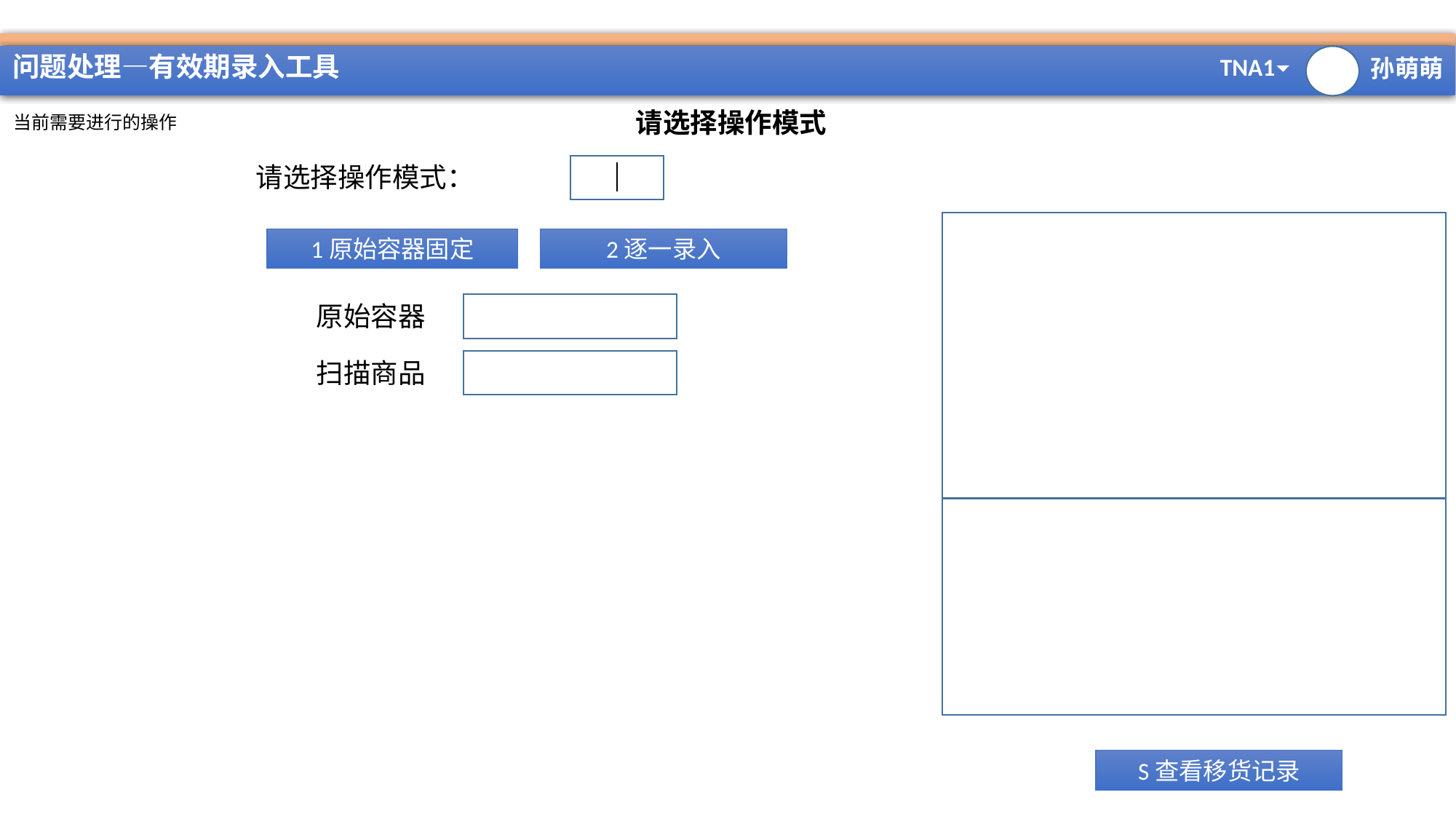

#
问题处理—有效期录入工具
请选择操作模式
当前需要进行的操作
请选择操作模式：

S查看移货记录
1原始容器固定
2逐一录入
原始容器

扫描商品